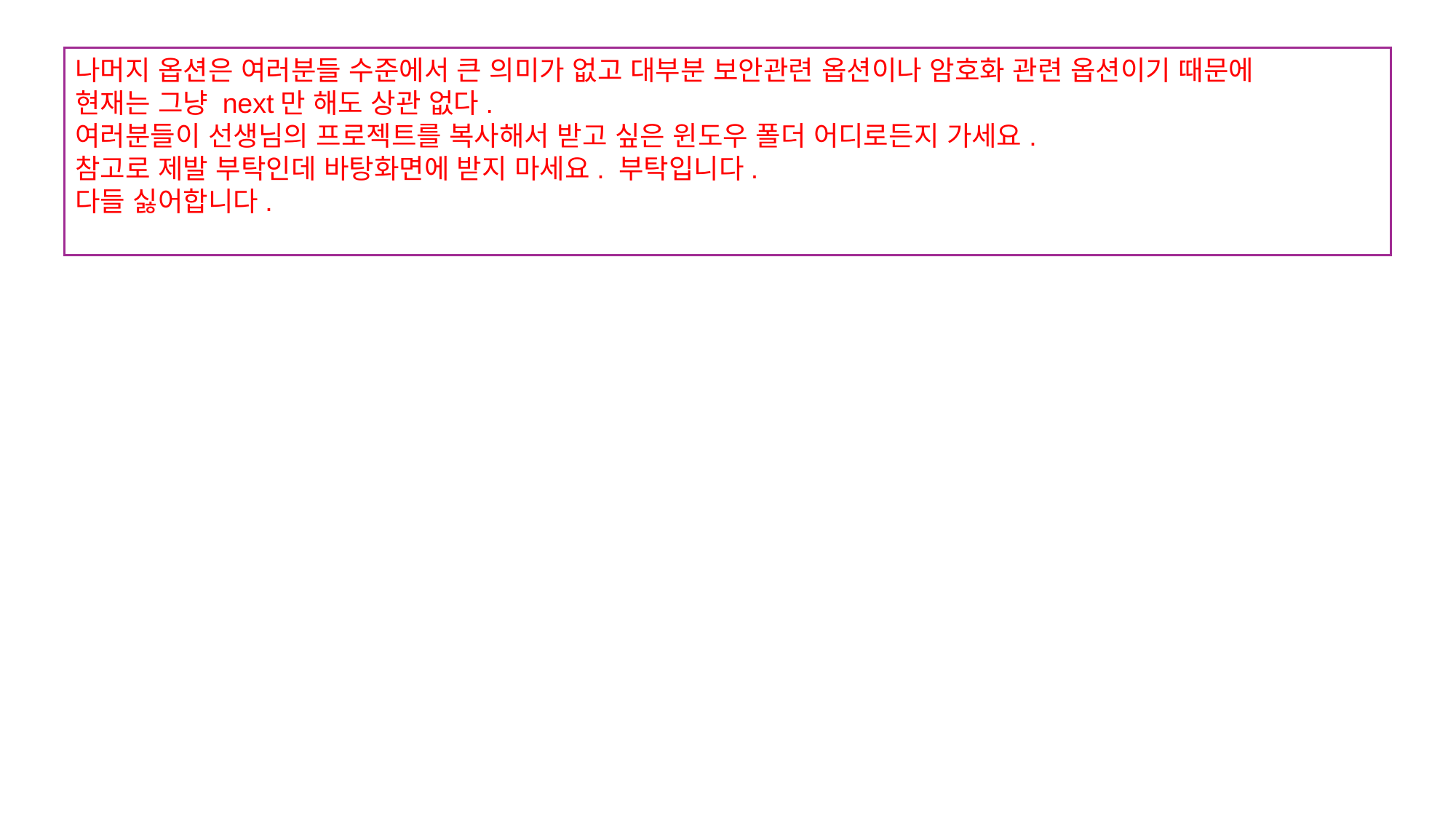

나머지 옵션은 여러분들 수준에서 큰 의미가 없고 대부분 보안관련 옵션이나 암호화 관련 옵션이기 때문에
현재는 그냥 next만 해도 상관 없다.
여러분들이 선생님의 프로젝트를 복사해서 받고 싶은 윈도우 폴더 어디로든지 가세요.
참고로 제발 부탁인데 바탕화면에 받지 마세요. 부탁입니다.
다들 싫어합니다.